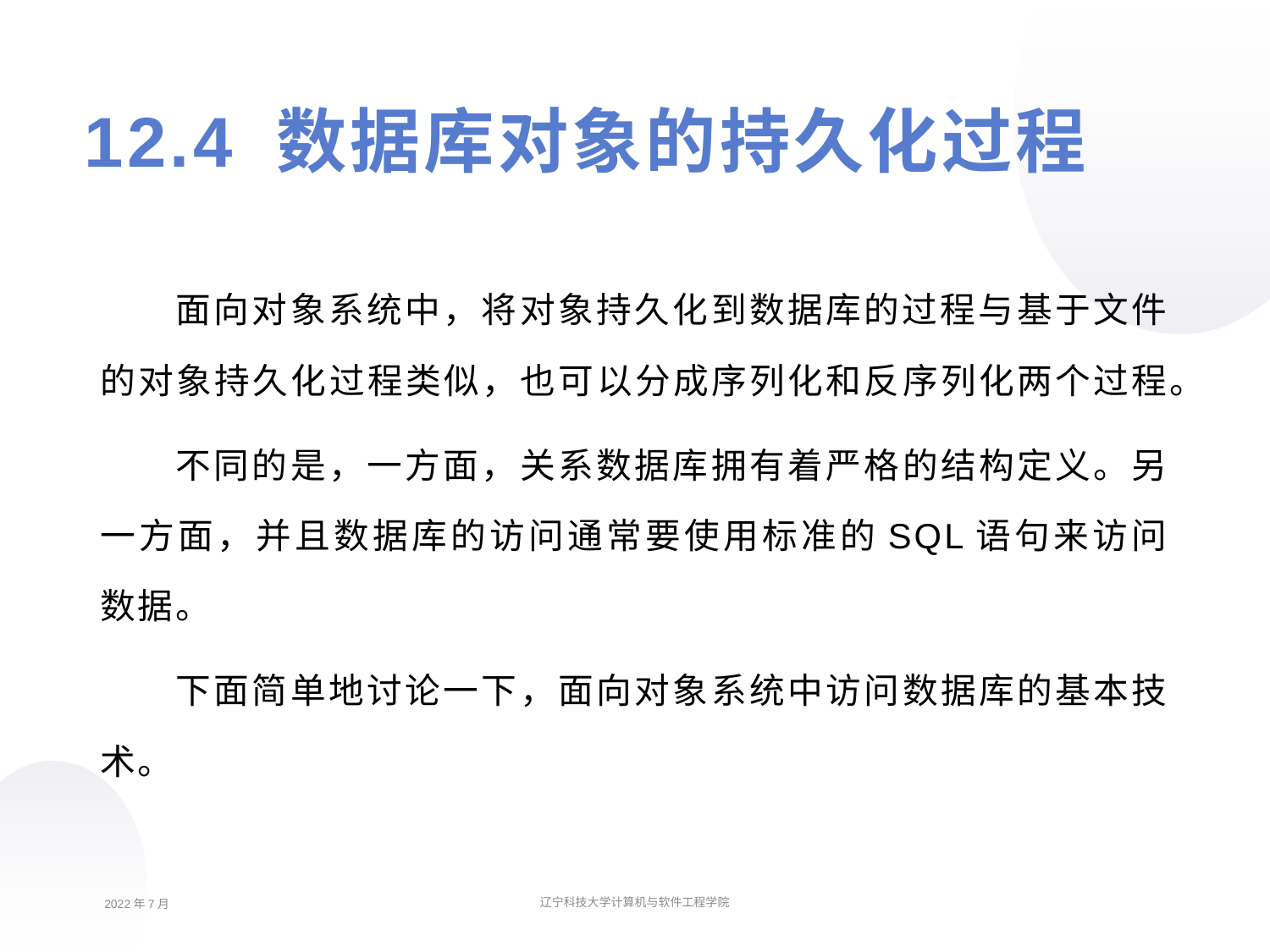

12.4 数据库对象的持久化过程
面向对象系统中，将对象持久化到数据库的过程与基于文件的对象持久化过程类似，也可以分成序列化和反序列化两个过程。
不同的是，一方面，关系数据库拥有着严格的结构定义。另一方面，并且数据库的访问通常要使用标准的SQL语句来访问数据。
下面简单地讨论一下，面向对象系统中访问数据库的基本技术。

2022年7月
辽宁科技大学计算机与软件工程学院
65